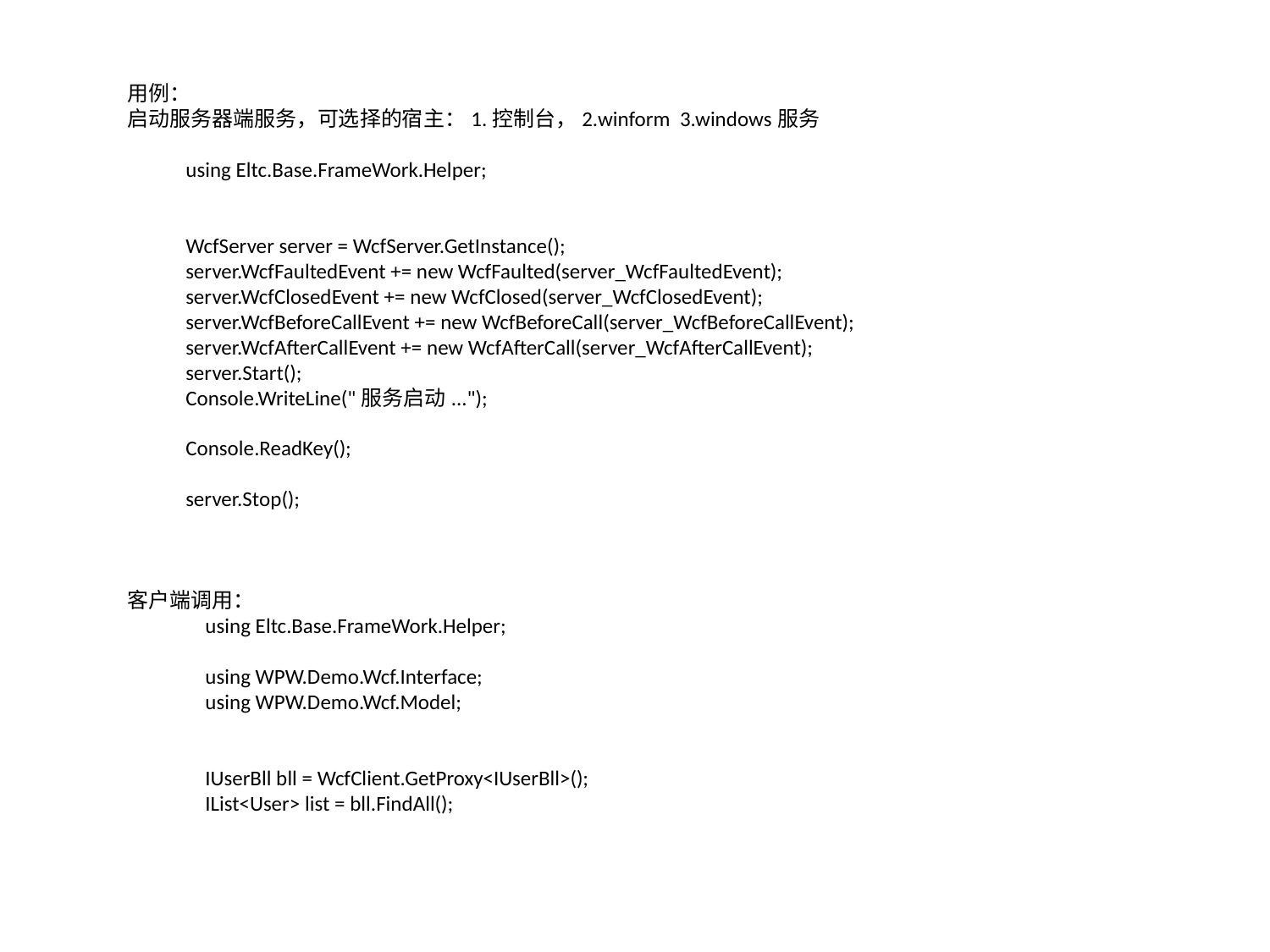

用例：
启动服务器端服务，可选择的宿主：1.控制台，2.winform  3.windows服务

            using Eltc.Base.FrameWork.Helper;

            WcfServer server = WcfServer.GetInstance();
            server.WcfFaultedEvent += new WcfFaulted(server_WcfFaultedEvent);
            server.WcfClosedEvent += new WcfClosed(server_WcfClosedEvent);
            server.WcfBeforeCallEvent += new WcfBeforeCall(server_WcfBeforeCallEvent);
            server.WcfAfterCallEvent += new WcfAfterCall(server_WcfAfterCallEvent);
            server.Start();
            Console.WriteLine("服务启动...");

            Console.ReadKey();

            server.Stop();

客户端调用：
                using Eltc.Base.FrameWork.Helper;

                using WPW.Demo.Wcf.Interface;
                using WPW.Demo.Wcf.Model;

                IUserBll bll = WcfClient.GetProxy<IUserBll>();
                IList<User> list = bll.FindAll();